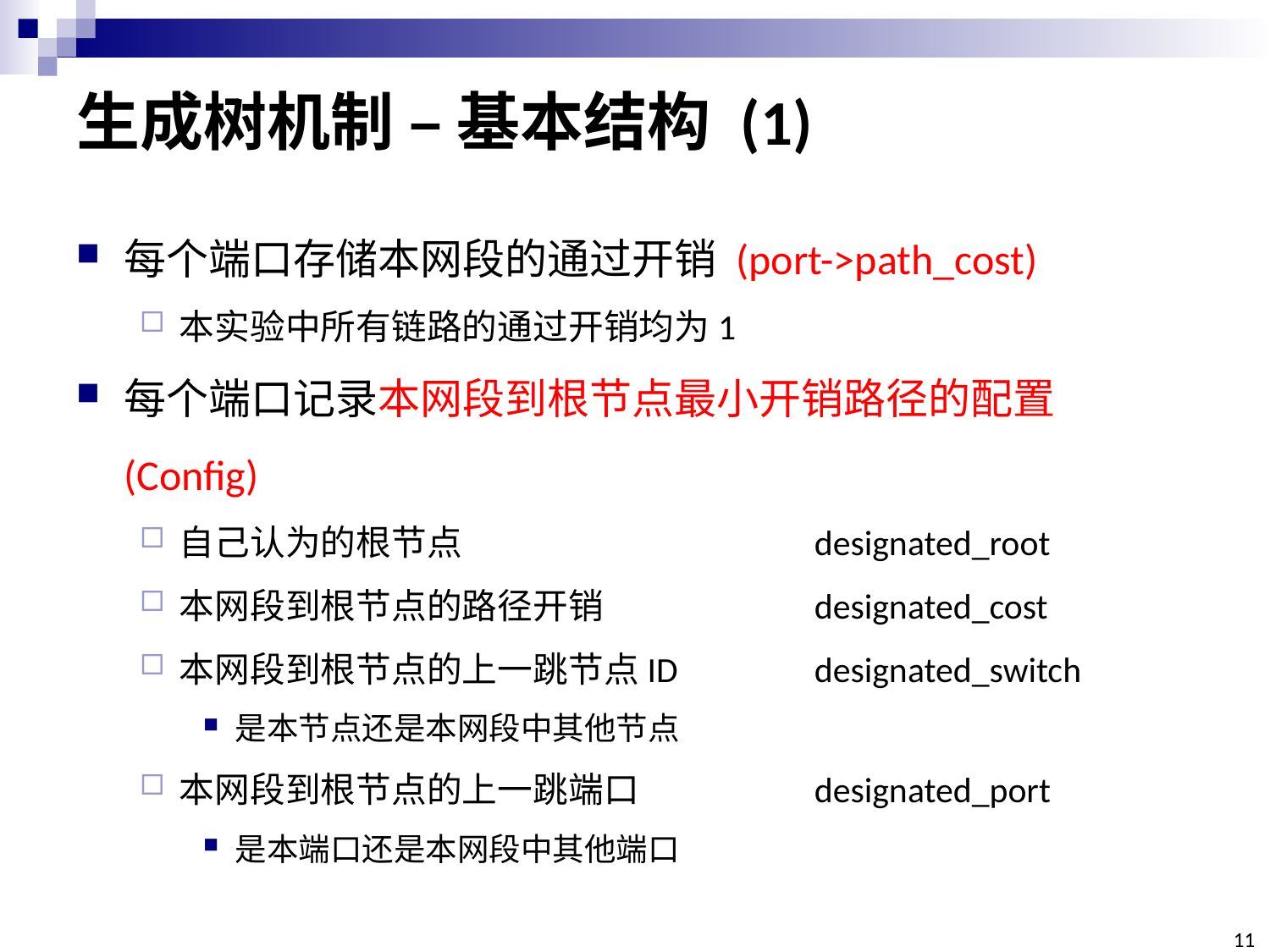

# 生成树机制 – 基本结构 (1)
每个端口存储本网段的通过开销 (port->path_cost)
本实验中所有链路的通过开销均为1
每个端口记录本网段到根节点最小开销路径的配置(Config)
自己认为的根节点			designated_root
本网段到根节点的路径开销		designated_cost
本网段到根节点的上一跳节点ID		designated_switch
是本节点还是本网段中其他节点
本网段到根节点的上一跳端口		designated_port
是本端口还是本网段中其他端口

STP收敛后，每个网段内所有端口存储的配置都相同
11